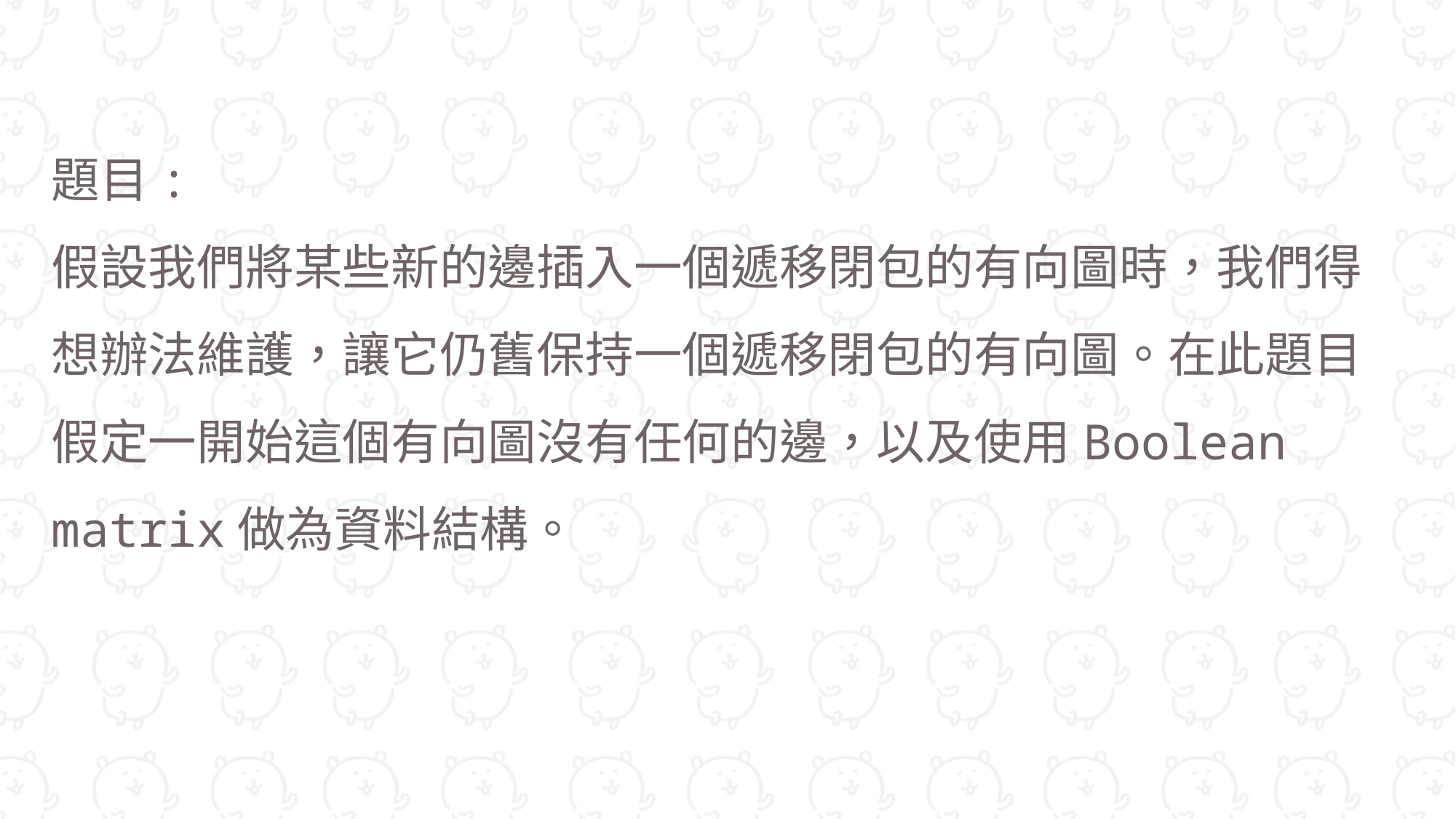

題目:
假設我們將某些新的邊插入一個遞移閉包的有向圖時，我們得想辦法維護，讓它仍舊保持一個遞移閉包的有向圖。在此題目假定一開始這個有向圖沒有任何的邊，以及使用Boolean matrix做為資料結構。